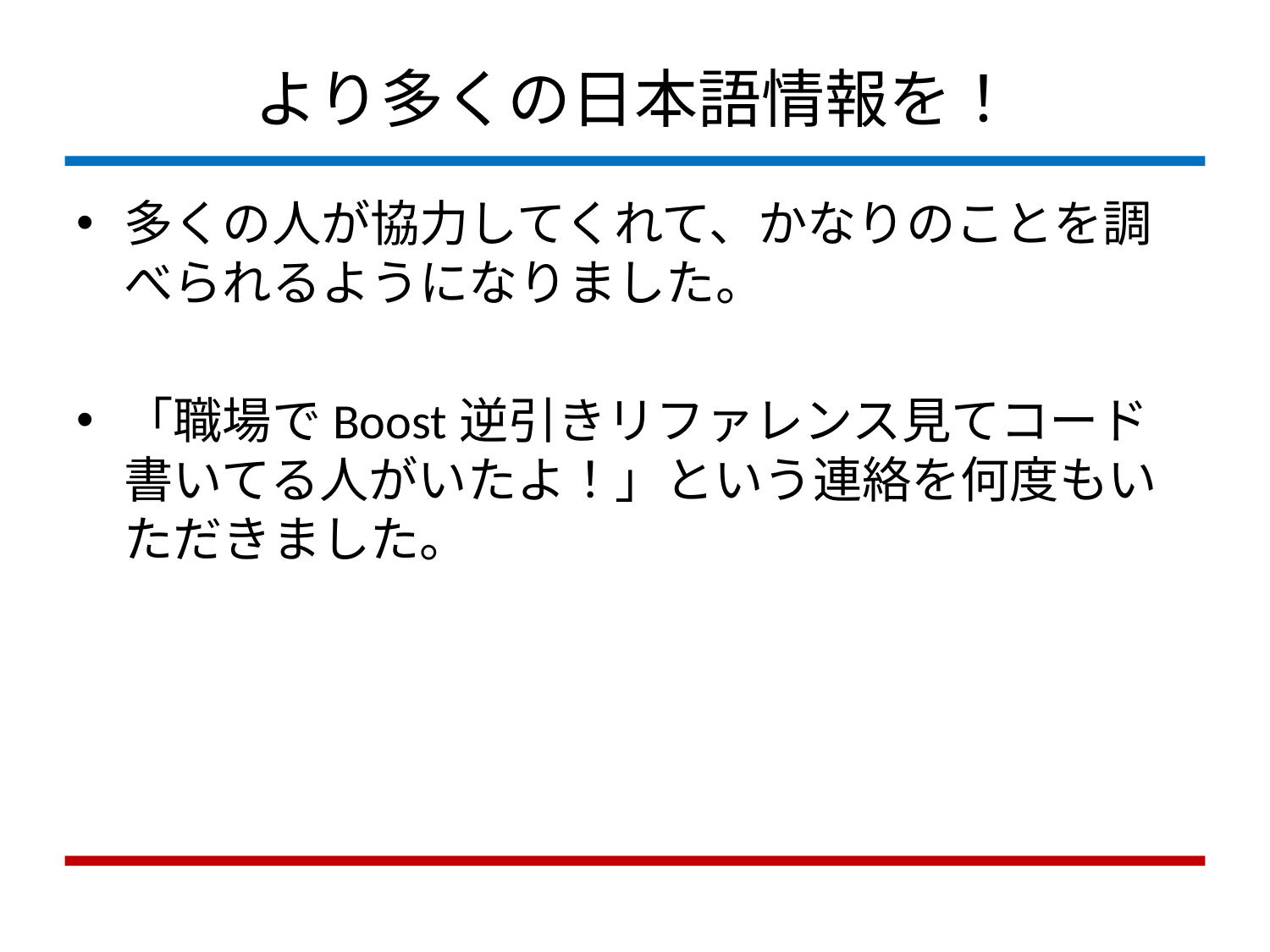

# より多くの日本語情報を！
多くの人が協力してくれて、かなりのことを調べられるようになりました。

「職場でBoost逆引きリファレンス見てコード書いてる人がいたよ！」という連絡を何度もいただきました。